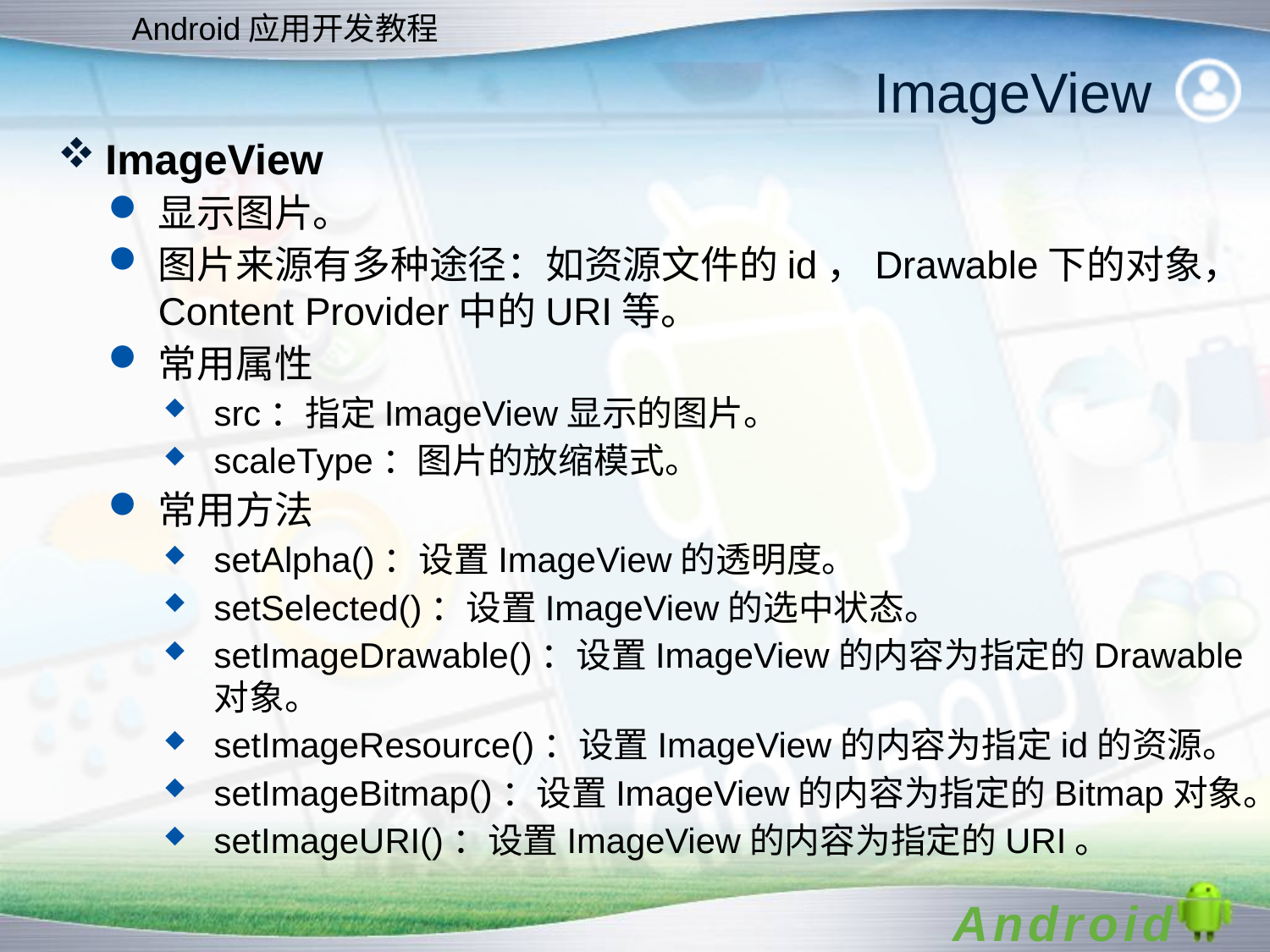

# ImageView
ImageView
显示图片。
图片来源有多种途径：如资源文件的id，Drawable下的对象，Content Provider中的URI等。
常用属性
src：指定ImageView显示的图片。
scaleType：图片的放缩模式。
常用方法
setAlpha()：设置ImageView的透明度。
setSelected()：设置ImageView的选中状态。
setImageDrawable()：设置ImageView的内容为指定的Drawable对象。
setImageResource()：设置ImageView的内容为指定id的资源。
setImageBitmap()：设置ImageView的内容为指定的Bitmap对象。
setImageURI()：设置ImageView的内容为指定的URI。